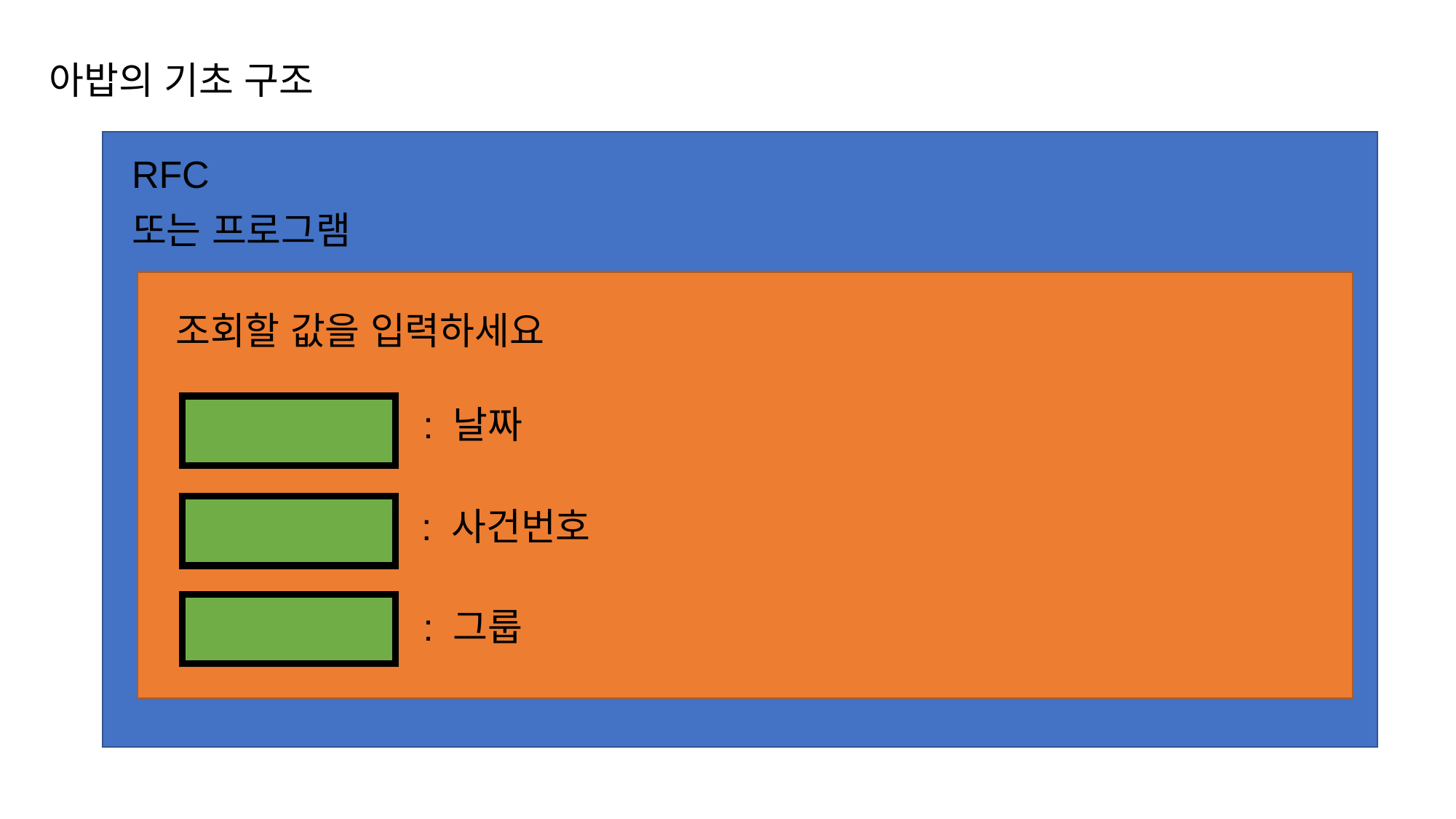

아밥의 기초 구조

RFC
또는 프로그램

조회할 값을 입력하세요

: 날짜

: 사건번호

: 그룹